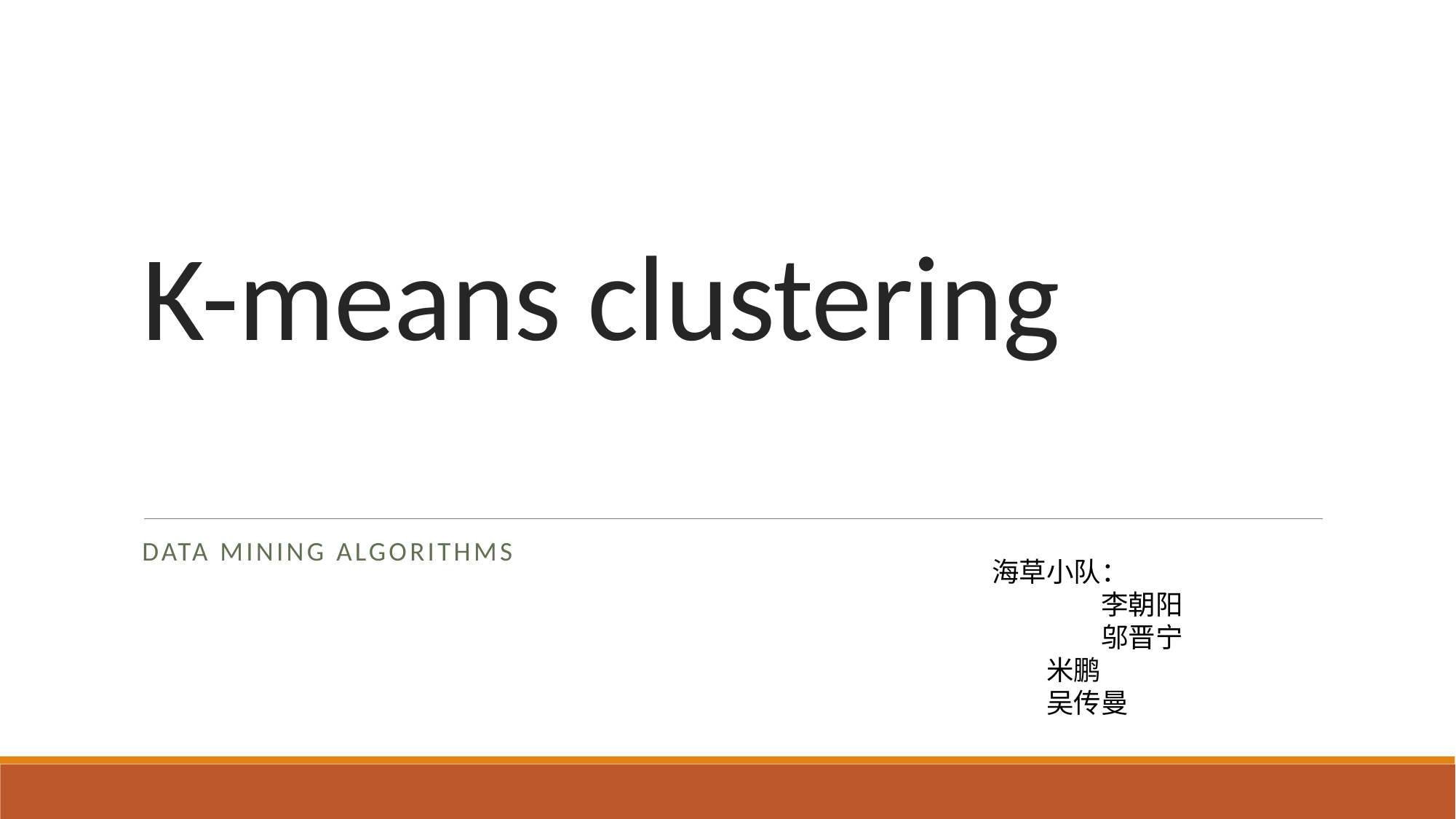

# K-means clustering
Data mining algorithms

海草小队：
	李朝阳
	邬晋宁
米鹏
吴传曼